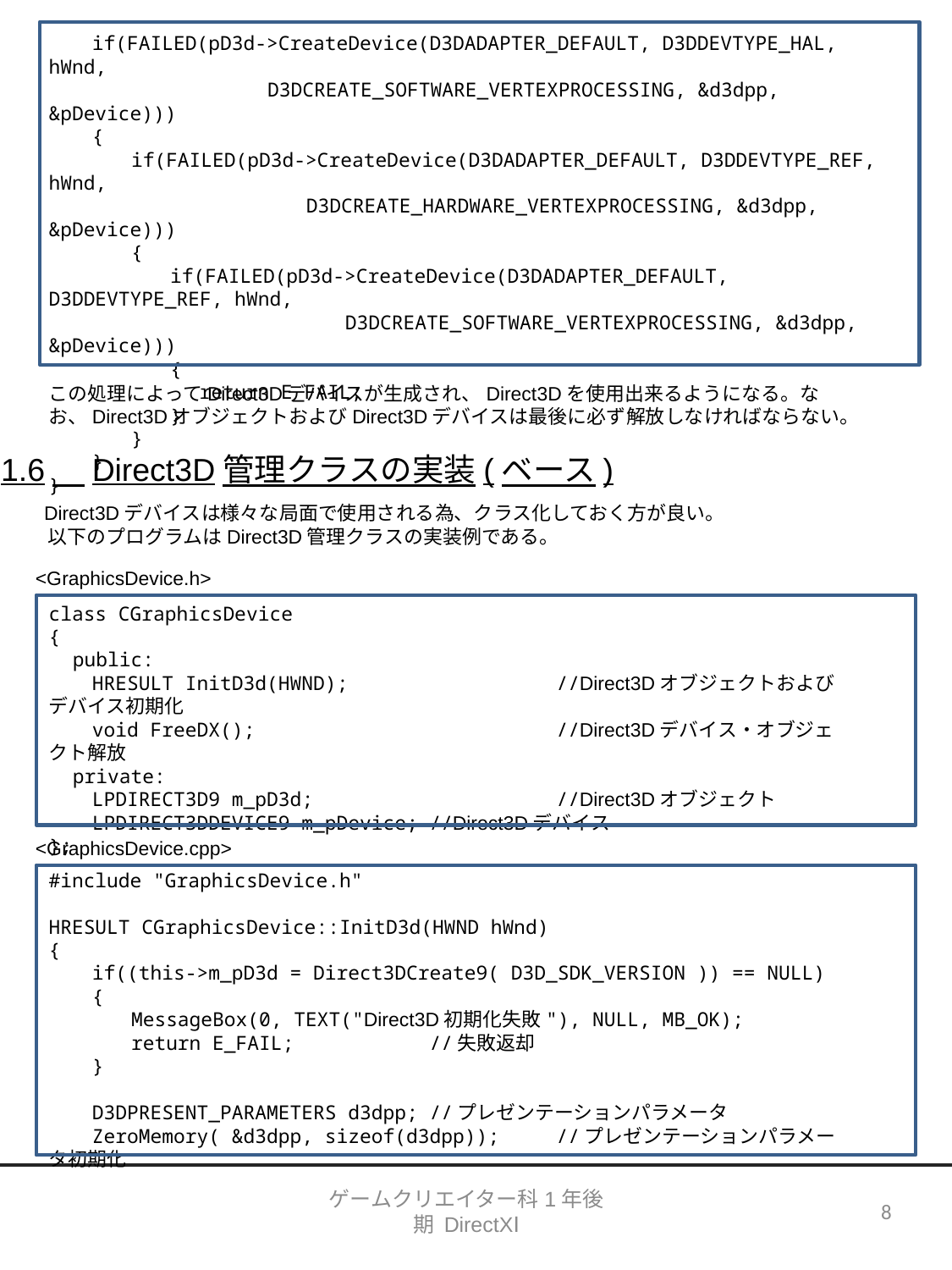

if(FAILED(pD3d->CreateDevice(D3DADAPTER_DEFAULT, D3DDEVTYPE_HAL, hWnd,
　　　　　　　　　　　D3DCREATE_SOFTWARE_VERTEXPROCESSING, &d3dpp, &pDevice)))
　　{
　　　　if(FAILED(pD3d->CreateDevice(D3DADAPTER_DEFAULT, D3DDEVTYPE_REF, hWnd,
　　　　　　　　　　　　　D3DCREATE_HARDWARE_VERTEXPROCESSING, &d3dpp, &pDevice)))
　　　　{
　　　　　　if(FAILED(pD3d->CreateDevice(D3DADAPTER_DEFAULT, D3DDEVTYPE_REF, hWnd,
　　　　　　　　　　　　　　　D3DCREATE_SOFTWARE_VERTEXPROCESSING, &d3dpp, &pDevice)))
　　　　　　{
	　return E_FAIL;
　　　　　　}
　　　　}
　　}
}

この処理によってDirect3Dデバイスが生成され、Direct3Dを使用出来るようになる。なお、Direct3DオブジェクトおよびDirect3Dデバイスは最後に必ず解放しなければならない。
1.6　Direct3D管理クラスの実装(ベース)
 Direct3Dデバイスは様々な局面で使用される為、クラス化しておく方が良い。
 以下のプログラムはDirect3D管理クラスの実装例である。
<GraphicsDevice.h>
class CGraphicsDevice
{
　public:
　　HRESULT InitD3d(HWND);　		//Direct3Dオブジェクトおよびデバイス初期化
　　void FreeDX();　　　　　		//Direct3Dデバイス・オブジェクト解放
　private:
　　LPDIRECT3D9 m_pD3d;		//Direct3Dオブジェクト
　　LPDIRECT3DDEVICE9 m_pDevice;	//Direct3Dデバイス
};

<GraphicsDevice.cpp>
#include "GraphicsDevice.h"

HRESULT CGraphicsDevice::InitD3d(HWND hWnd)
{
　　if((this->m_pD3d = Direct3DCreate9( D3D_SDK_VERSION )) == NULL)
　　{
　　　　MessageBox(0, TEXT("Direct3D初期化失敗"), NULL, MB_OK);
　　　　return E_FAIL;		//失敗返却
　　}

　　D3DPRESENT_PARAMETERS d3dpp;	//プレゼンテーションパラメータ
　　ZeroMemory( &d3dpp, sizeof(d3dpp));	//プレゼンテーションパラメータ初期化

ゲームクリエイター科1年後期 DirectXⅠ
8